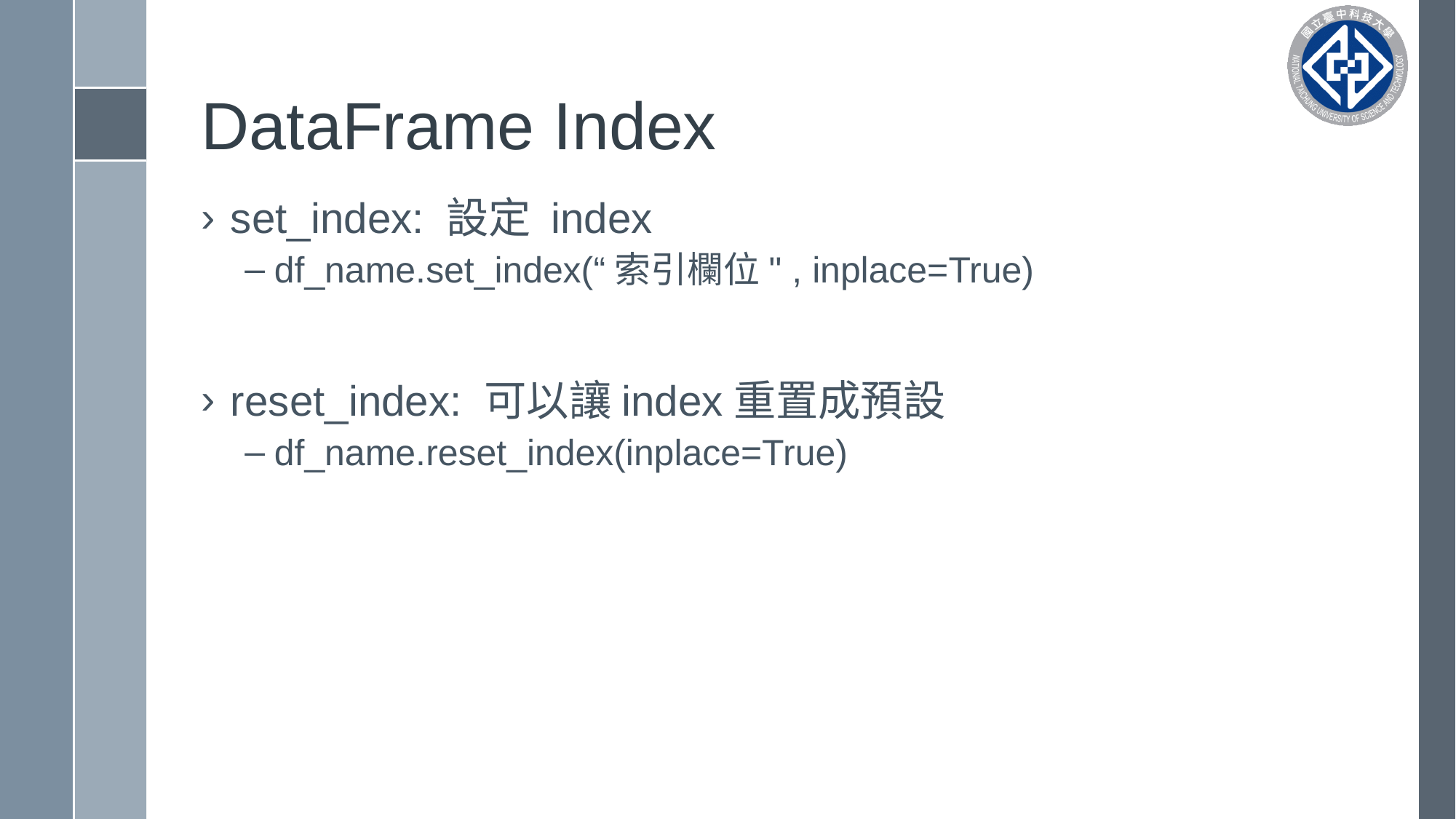

# DataFrame Index
set_index: 設定 index
df_name.set_index(“索引欄位" , inplace=True)

reset_index: 可以讓index重置成預設
df_name.reset_index(inplace=True)